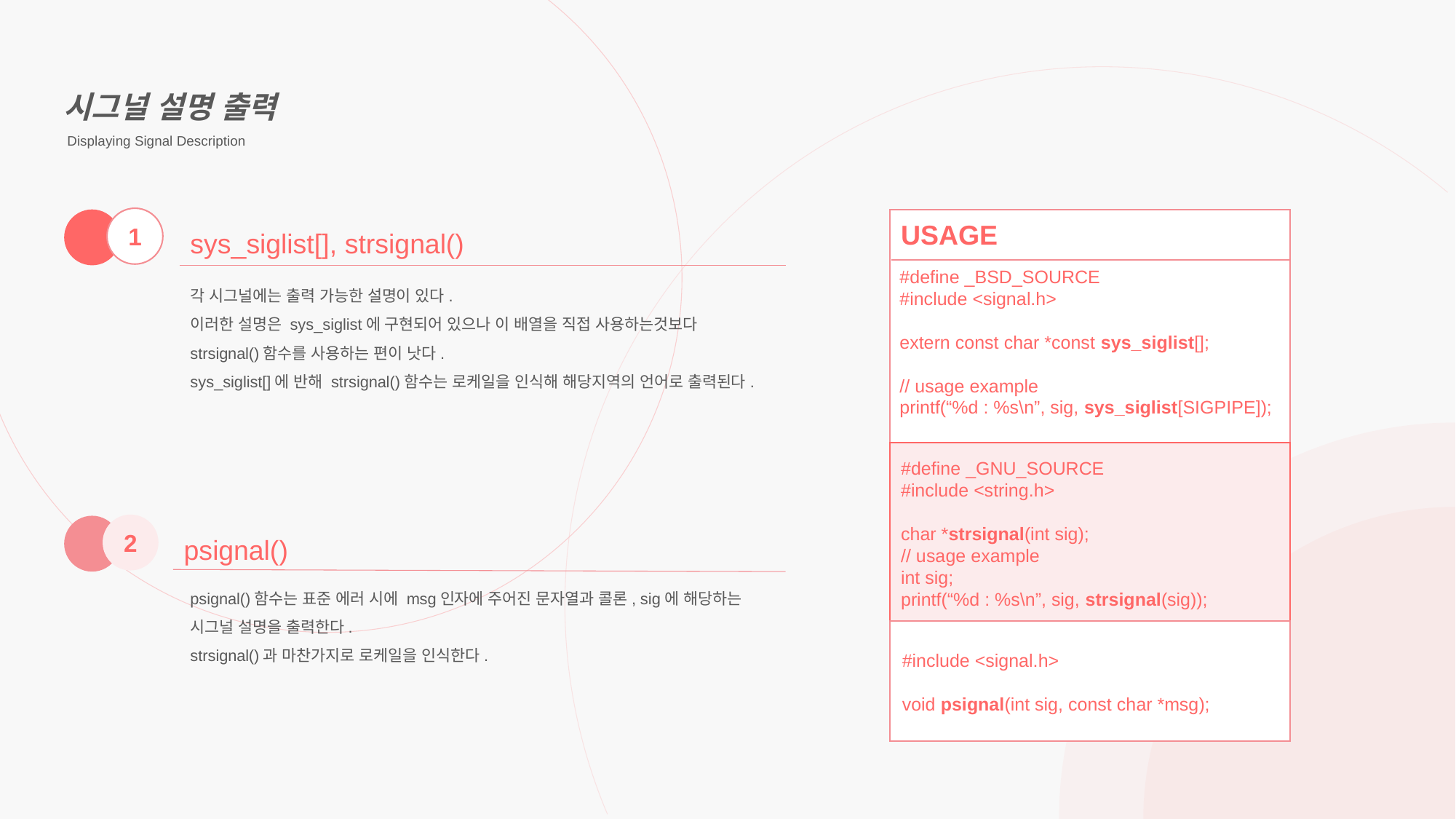

시그널 설명 출력
 Displaying Signal Description

1

USAGE
sys_siglist[], strsignal()
#define _BSD_SOURCE
#include <signal.h>

extern const char *const sys_siglist[];

// usage example
printf(“%d : %s\n”, sig, sys_siglist[SIGPIPE]);

각 시그널에는 출력 가능한 설명이 있다.
이러한 설명은 sys_siglist에 구현되어 있으나 이 배열을 직접 사용하는것보다
strsignal()함수를 사용하는 편이 낫다.
sys_siglist[]에 반해 strsignal()함수는 로케일을 인식해 해당지역의 언어로 출력된다.

#define _GNU_SOURCE
#include <string.h>

char *strsignal(int sig);
// usage example
int sig;
printf(“%d : %s\n”, sig, strsignal(sig));

2

psignal()
psignal()함수는 표준 에러 시에 msg인자에 주어진 문자열과 콜론, sig에 해당하는 시그널 설명을 출력한다.
strsignal()과 마찬가지로 로케일을 인식한다.

#include <signal.h>

void psignal(int sig, const char *msg);